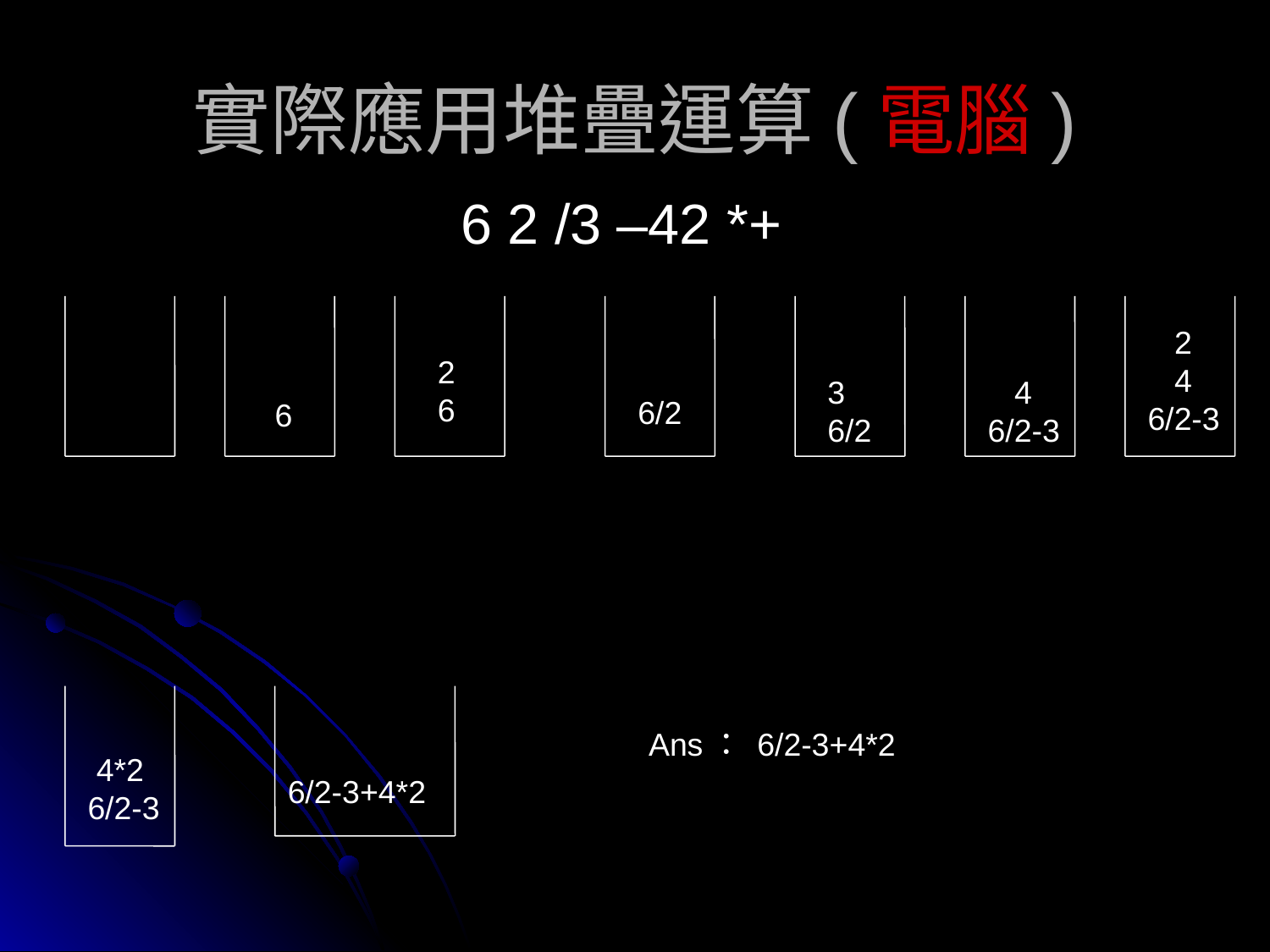

# 實際應用堆疊運算(電腦)
6 2 /3 –42 *+

   2
   4
6/2-3
2
6
3
6/2
   4
6/2-3
6/2
6

 4*2
6/2-3
Ans： 6/2-3+4*2
6/2-3+4*2